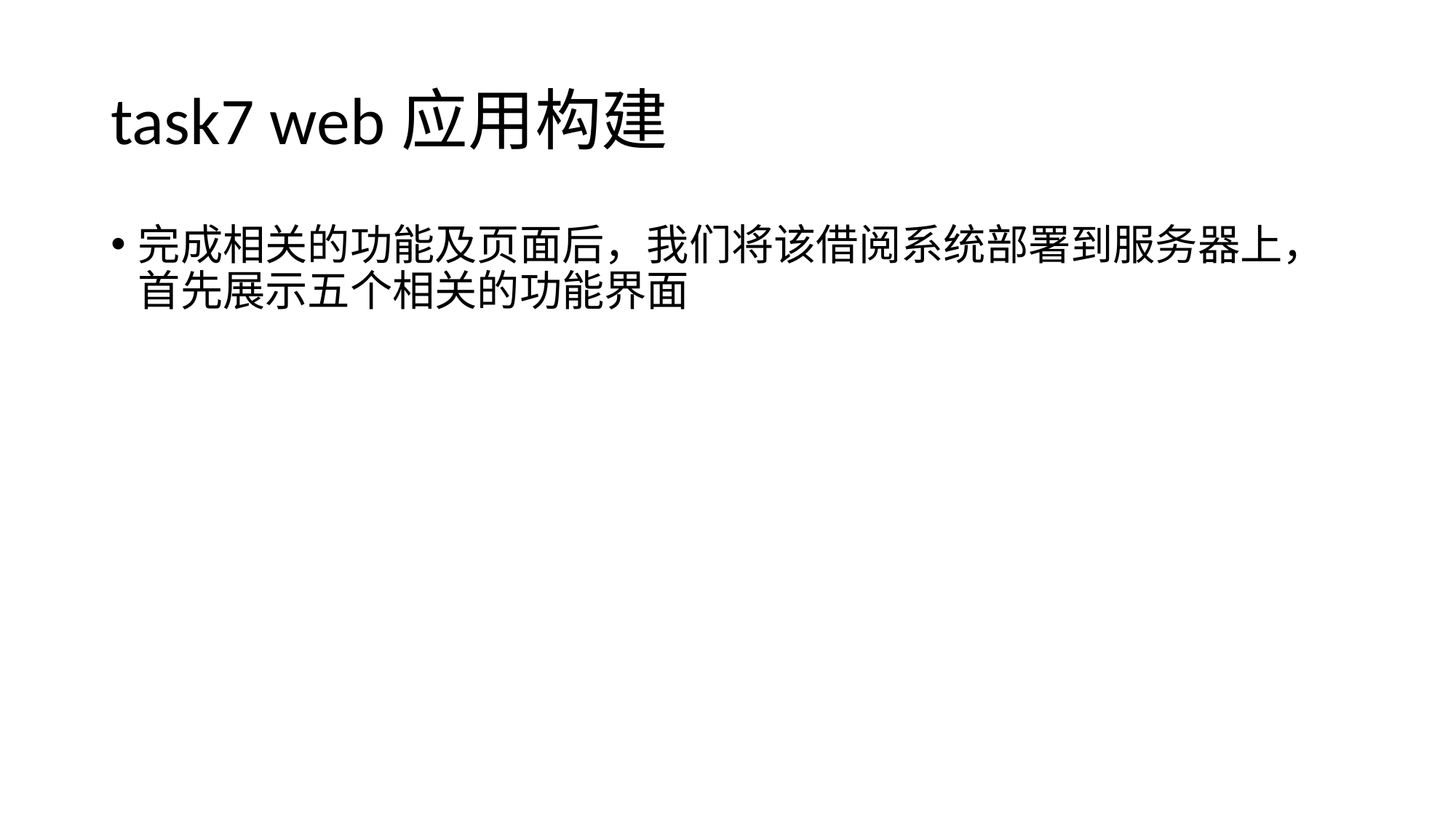

# task7 web应用构建
完成相关的功能及页面后，我们将该借阅系统部署到服务器上，首先展示五个相关的功能界面